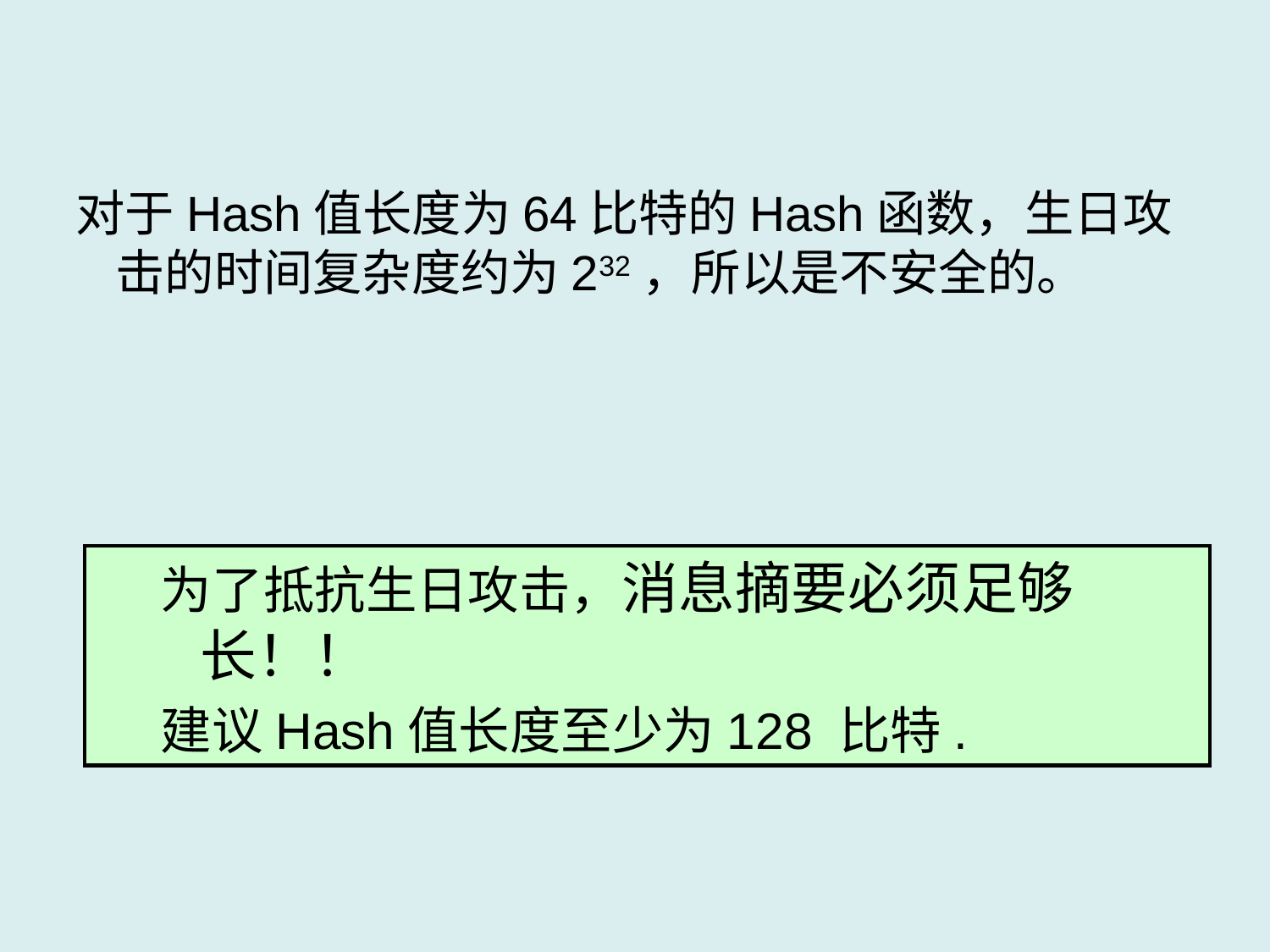

对于Hash值长度为64比特的Hash函数，生日攻击的时间复杂度约为232，所以是不安全的。

为了抵抗生日攻击，消息摘要必须足够长！！
建议Hash值长度至少为128 比特.